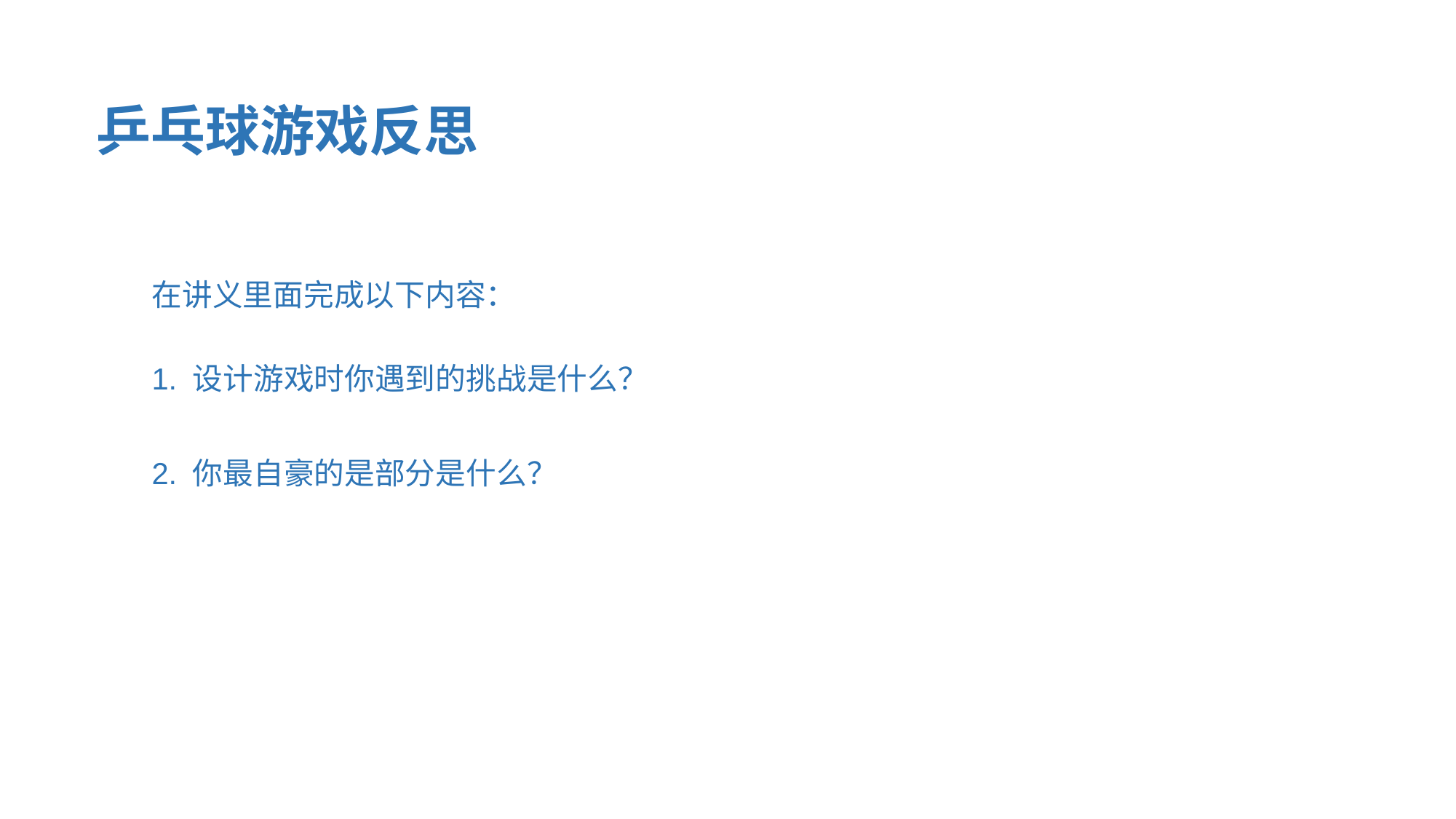

乒乓球游戏反思
在讲义里面完成以下内容：

1. 设计游戏时你遇到的挑战是什么？

2. 你最自豪的是部分是什么？